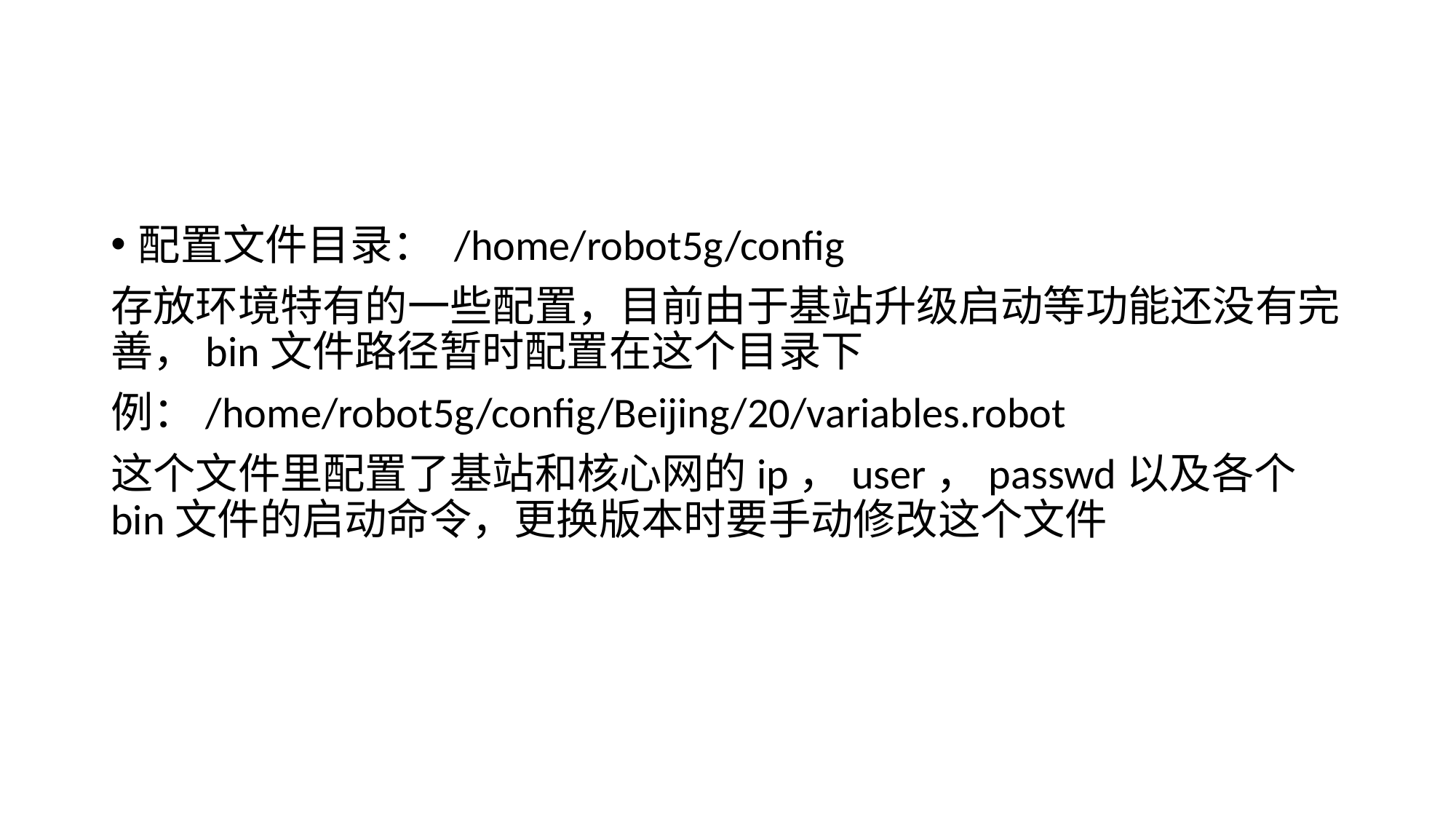

配置文件目录： /home/robot5g/config
存放环境特有的一些配置，目前由于基站升级启动等功能还没有完善，bin文件路径暂时配置在这个目录下
例：/home/robot5g/config/Beijing/20/variables.robot
这个文件里配置了基站和核心网的ip，user，passwd以及各个bin文件的启动命令，更换版本时要手动修改这个文件